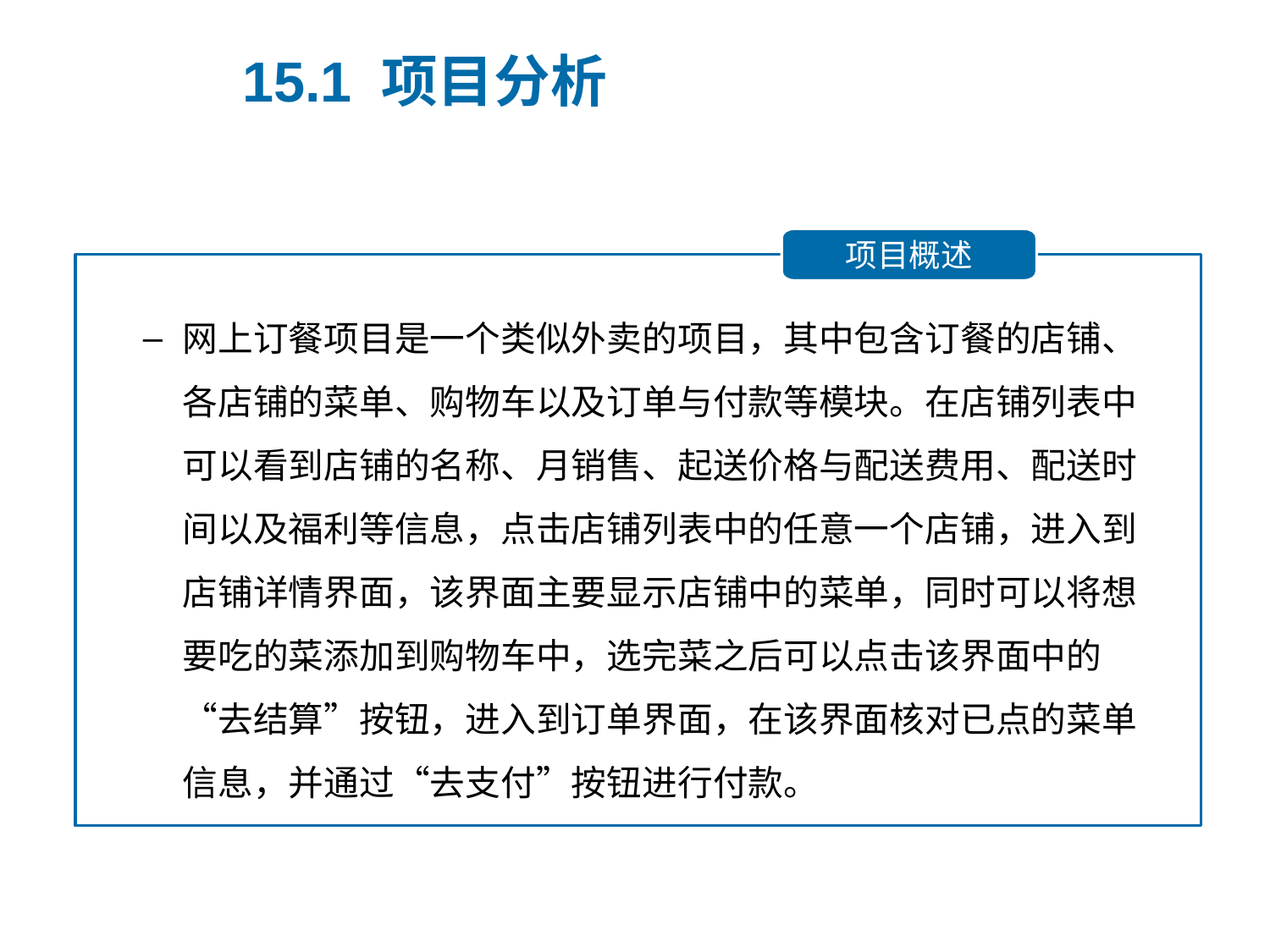

15.1 项目分析
项目概述

网上订餐项目是一个类似外卖的项目，其中包含订餐的店铺、各店铺的菜单、购物车以及订单与付款等模块。在店铺列表中可以看到店铺的名称、月销售、起送价格与配送费用、配送时间以及福利等信息，点击店铺列表中的任意一个店铺，进入到店铺详情界面，该界面主要显示店铺中的菜单，同时可以将想要吃的菜添加到购物车中，选完菜之后可以点击该界面中的“去结算”按钮，进入到订单界面，在该界面核对已点的菜单信息，并通过“去支付”按钮进行付款。